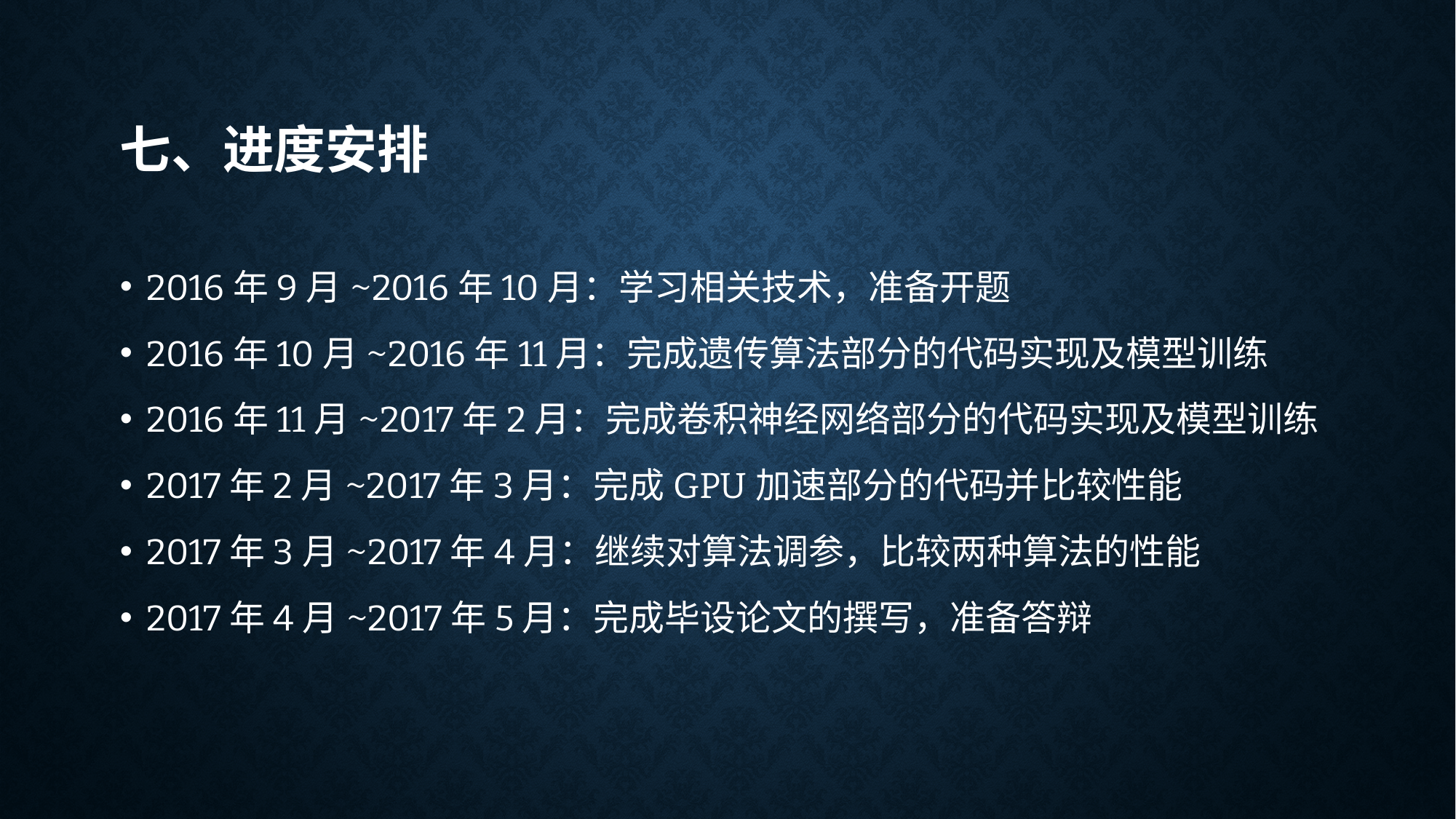

# 七、进度安排
2016年9月~2016年10月：学习相关技术，准备开题
2016年10月~2016年11月：完成遗传算法部分的代码实现及模型训练
2016年11月~2017年2月：完成卷积神经网络部分的代码实现及模型训练
2017年2月~2017年3月：完成GPU加速部分的代码并比较性能
2017年3月~2017年4月：继续对算法调参，比较两种算法的性能
2017年4月~2017年5月：完成毕设论文的撰写，准备答辩